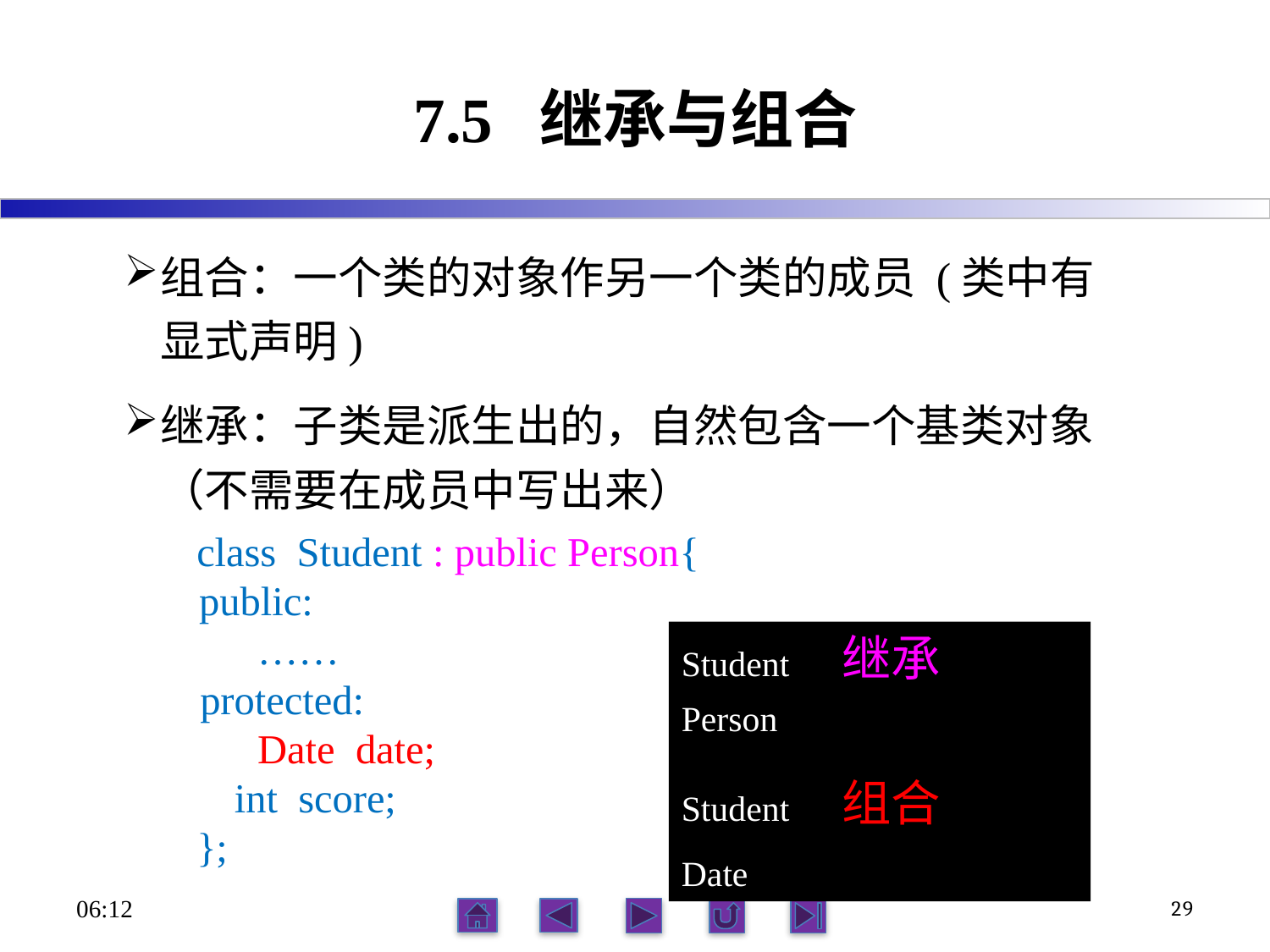

# 7.5  继承与组合
组合：一个类的对象作另一个类的成员 (类中有显式声明)
继承：子类是派生出的，自然包含一个基类对象（不需要在成员中写出来）
class  Student : public Person{
  public:
 ……
  protected:
 Date  date;
		 int  score;
};

Student    继承   Person
Student    组合    Date
06:12
29